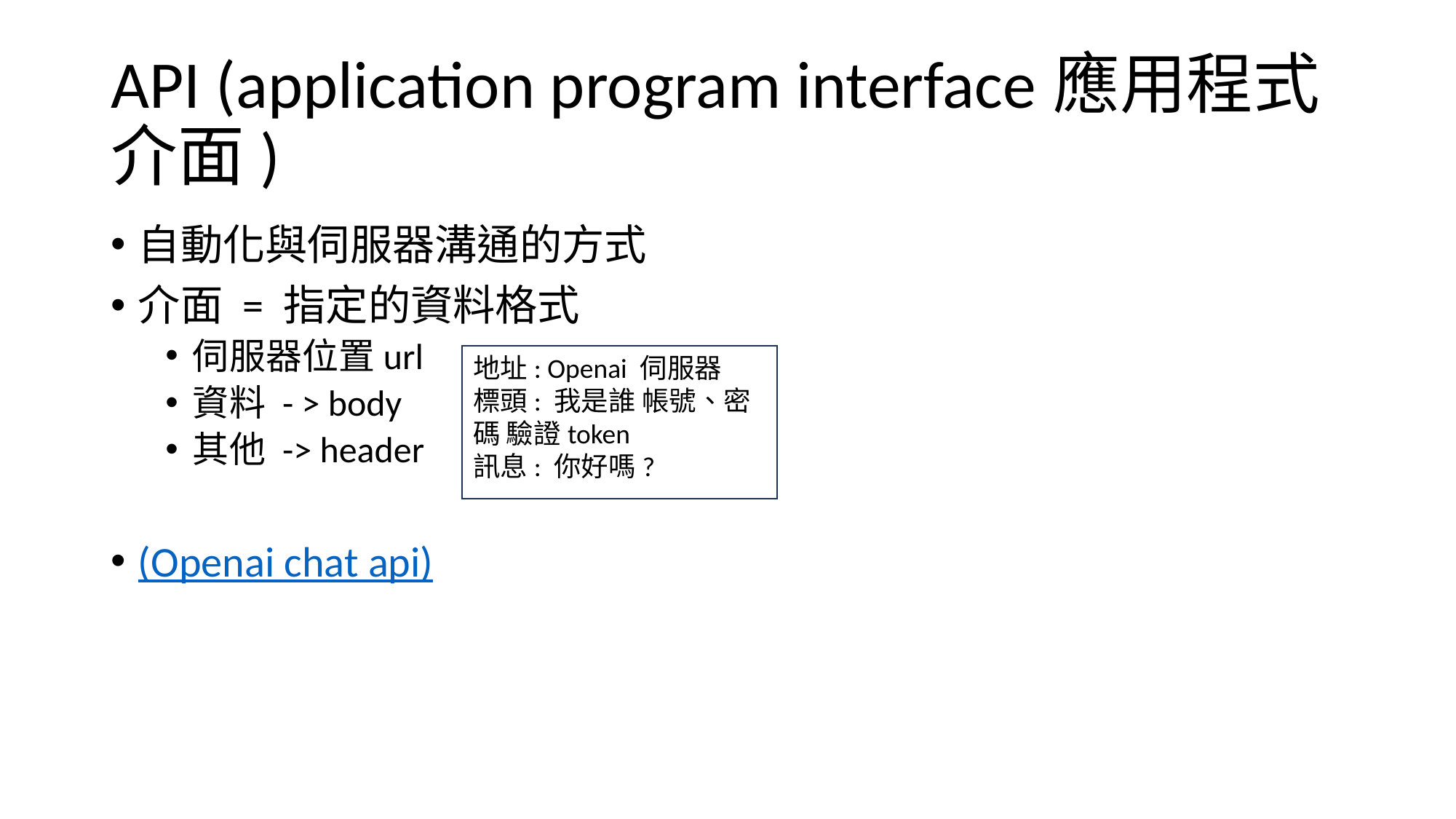

# API (application program interface應用程式介面)
自動化與伺服器溝通的方式
介面 = 指定的資料格式
伺服器位置url
資料 - > body
其他 -> header

(Openai chat api)

地址: Openai 伺服器
標頭: 我是誰 帳號、密碼 驗證token
訊息: 你好嗎?